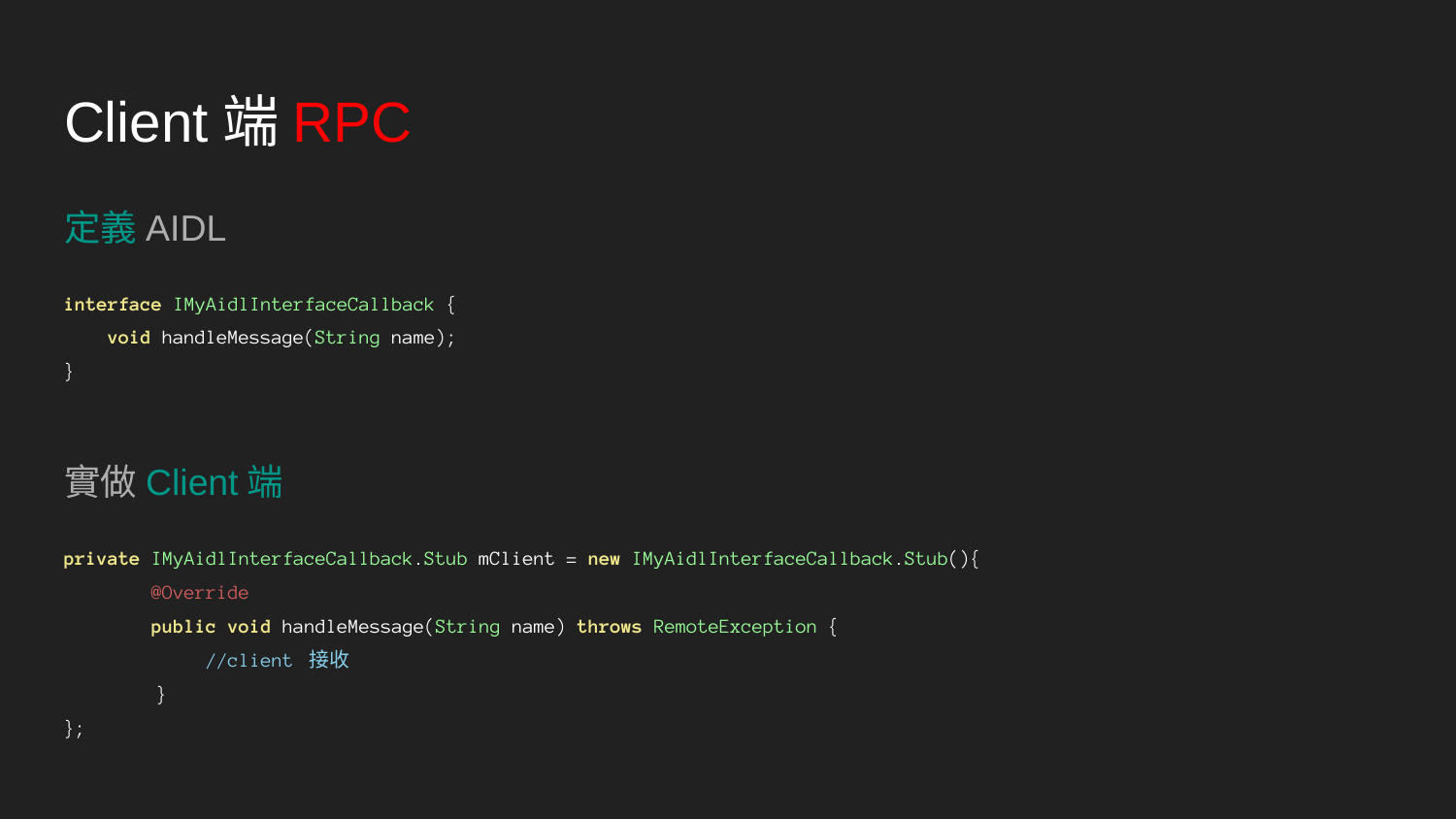

# Client端RPC
定義AIDL
interface IMyAidlInterfaceCallback {
    void handleMessage(String name);
}

實做Client端
private IMyAidlInterfaceCallback.Stub mClient = new IMyAidlInterfaceCallback.Stub(){
        @Override
        public void handleMessage(String name) throws RemoteException {
             //client 接收
        }
};